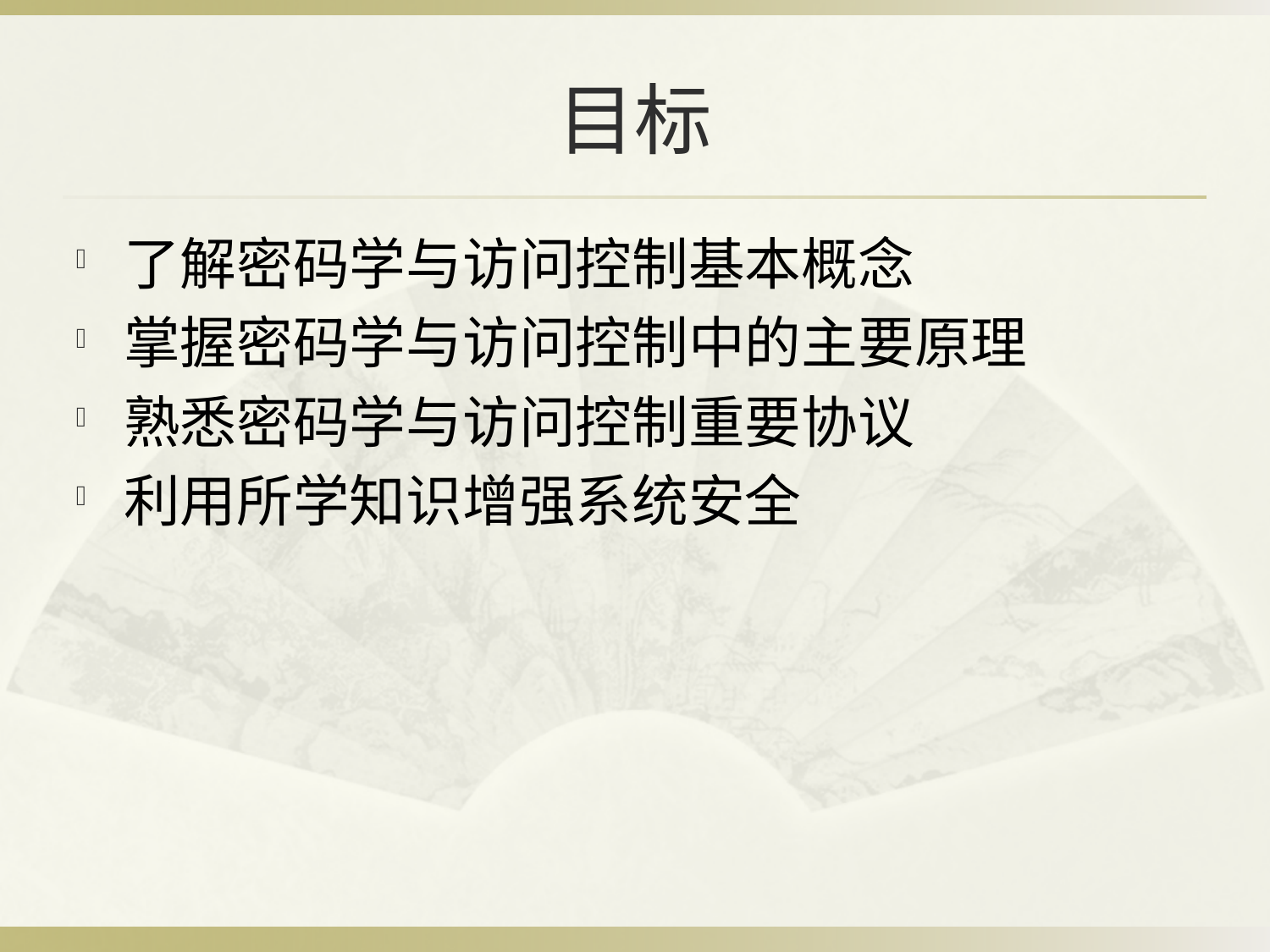

# 目标
了解密码学与访问控制基本概念
掌握密码学与访问控制中的主要原理
熟悉密码学与访问控制重要协议
利用所学知识增强系统安全